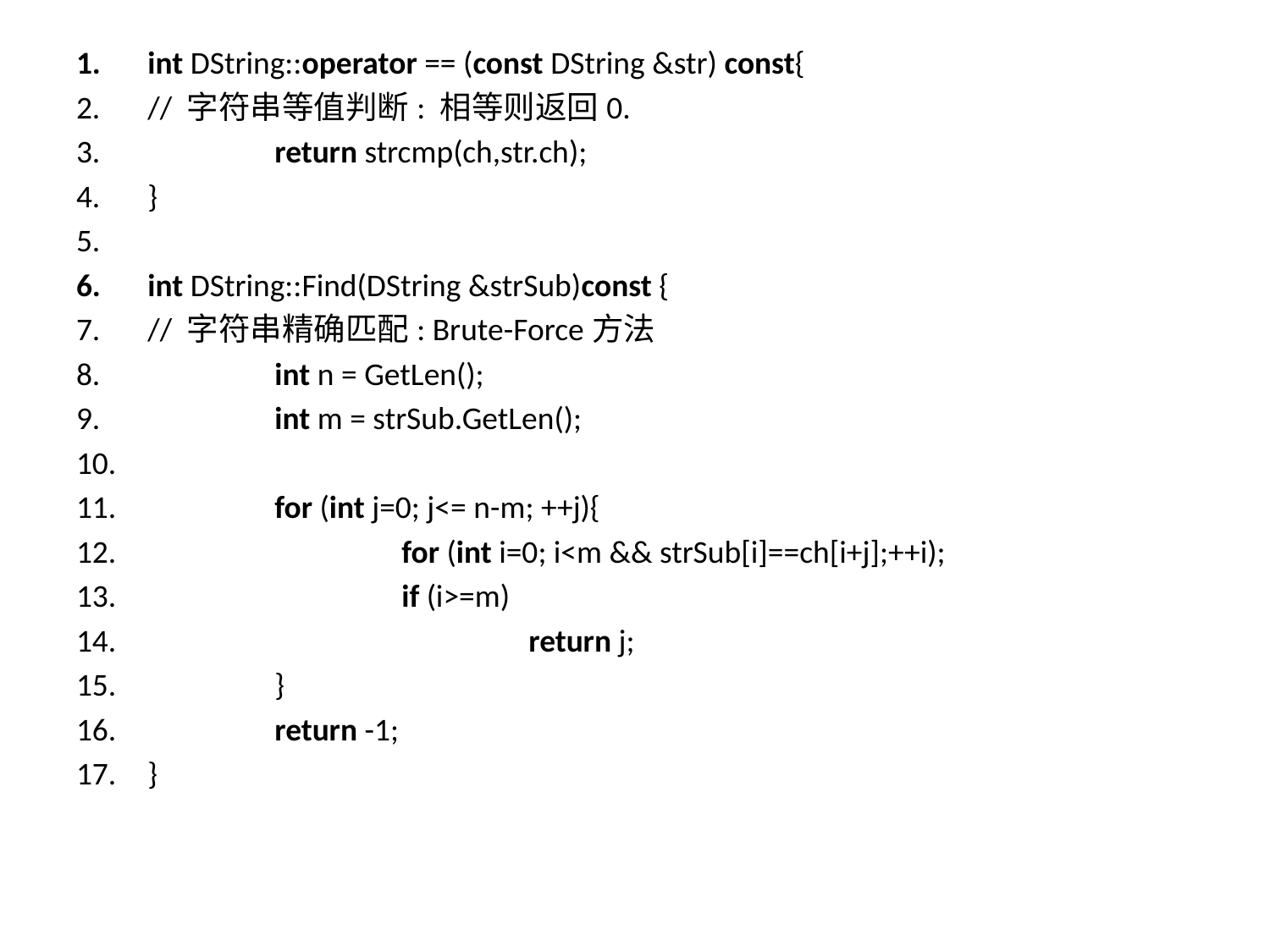

int DString::operator == (const DString &str) const{
// 字符串等值判断: 相等则返回0.
	return strcmp(ch,str.ch);
}

int DString::Find(DString &strSub)const {
// 字符串精确匹配: Brute-Force方法
	int n = GetLen();
	int m = strSub.GetLen();

	for (int j=0; j<= n-m; ++j){
		for (int i=0; i<m && strSub[i]==ch[i+j];++i);
		if (i>=m)
			return j;
	}
	return -1;
}

#